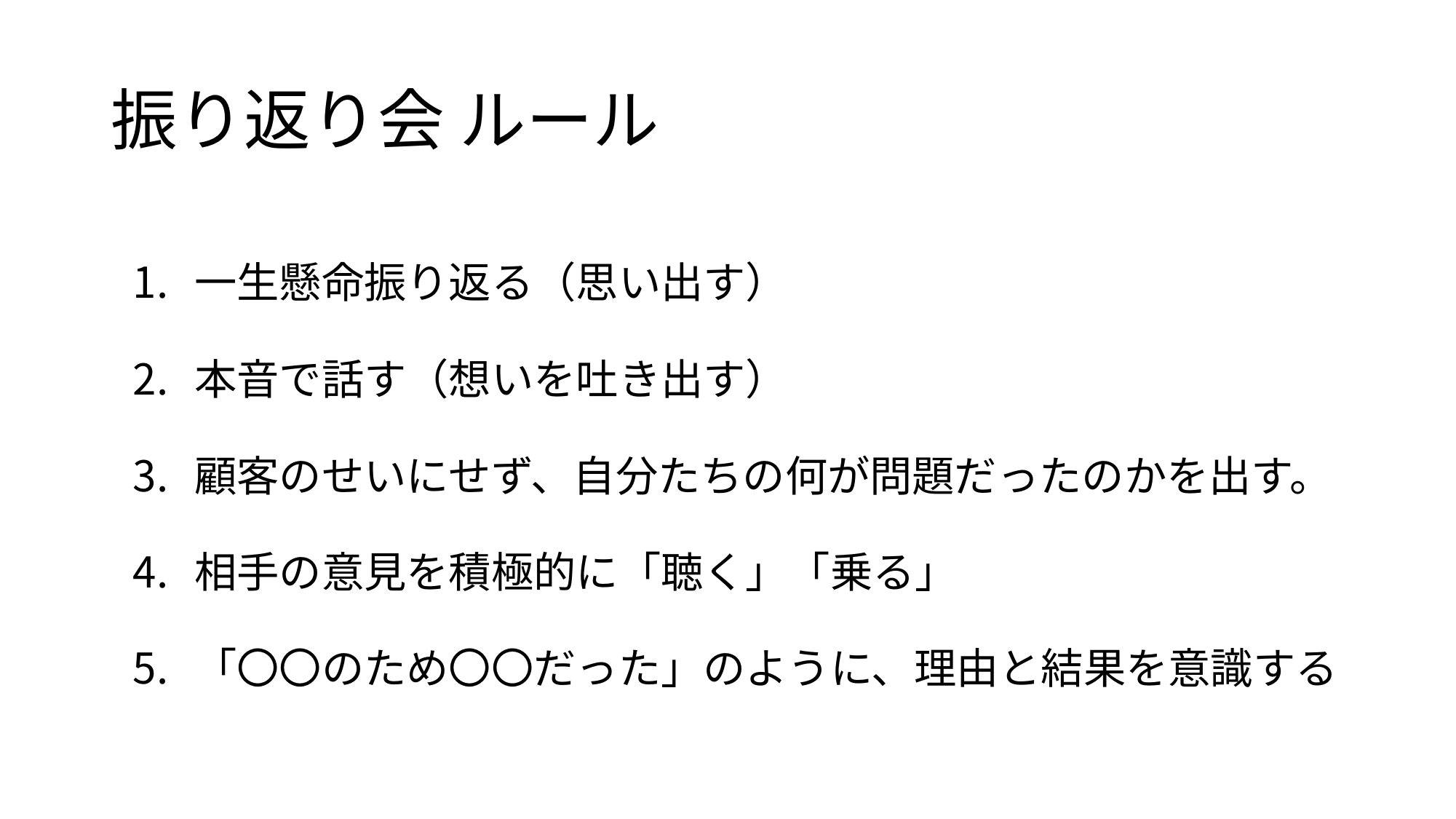

# 振り返り会 ルール
一生懸命振り返る（思い出す）
本音で話す（想いを吐き出す）
顧客のせいにせず、自分たちの何が問題だったのかを出す。
相手の意見を積極的に「聴く」「乗る」
「〇〇のため〇〇だった」のように、理由と結果を意識する